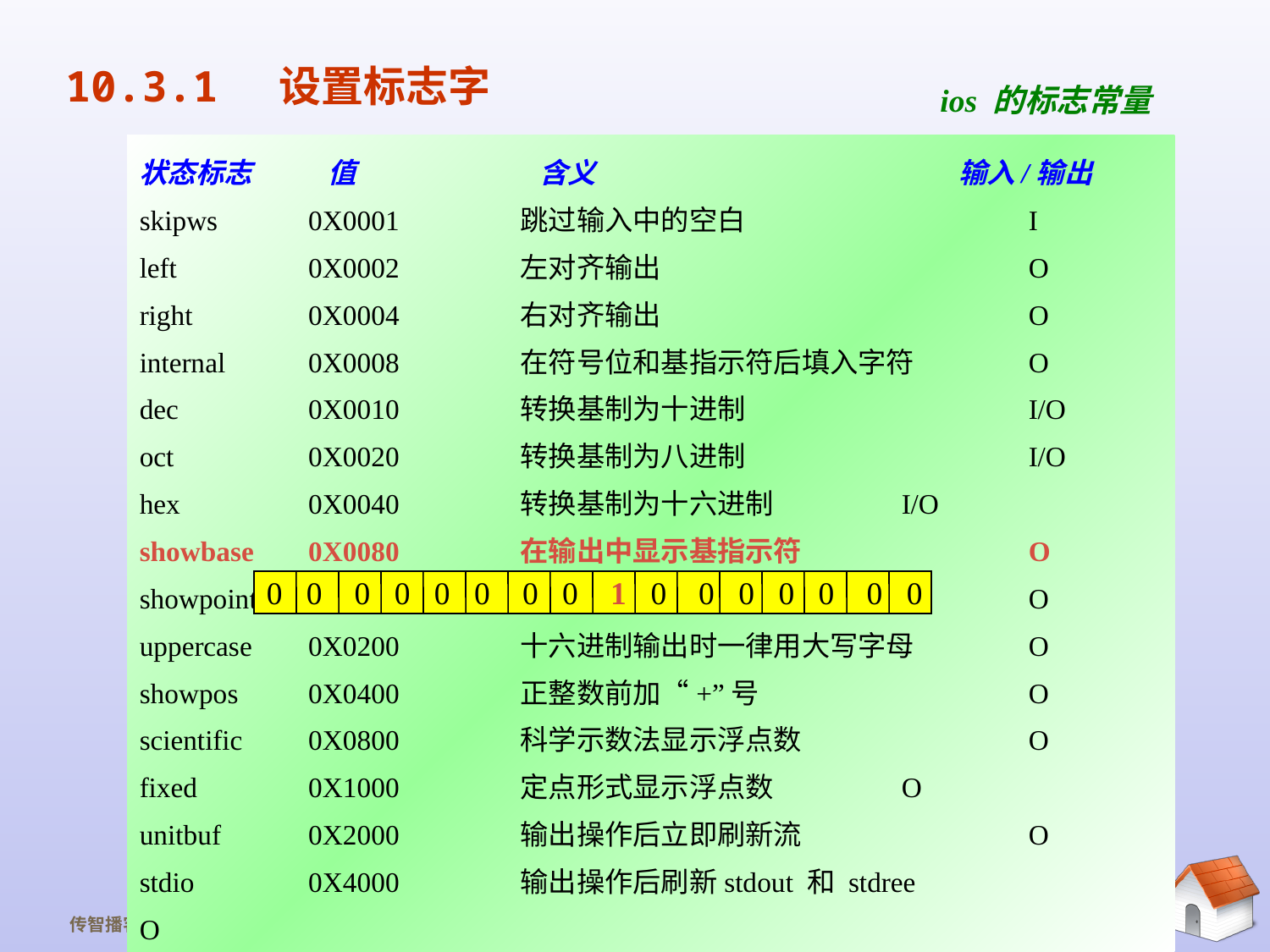

10.3.1  设置标志字
ios 的标志常量
状态标志            值		   含义		    	         输入/输出
skipws	      0X0001	跳过输入中的空白			I
left	      0X0002	左对齐输出			O
right	      0X0004	右对齐输出			O
internal	      0X0008	在符号位和基指示符后填入字符	O
dec	      0X0010	转换基制为十进制			I/O
oct	      0X0020	转换基制为八进制			I/O
hex	      0X0040	转换基制为十六进制		I/O
showbase	      0X0080	在输出中显示基指示符		O
showpoint	      0X0100	输出时显示小数点			O
uppercase	      0X0200	十六进制输出时一律用大写字母	O
showpos	      0X0400	正整数前加“+”号			O
scientific	      0X0800	科学示数法显示浮点数		O
fixed	      0X1000	定点形式显示浮点数		O
unitbuf	      0X2000	输出操作后立即刷新流		O
stdio	      0X4000	输出操作后刷新stdout 和 stdree		O
0   0    0   0   0   0    0   0    1   0    0   0   0   0    0   0